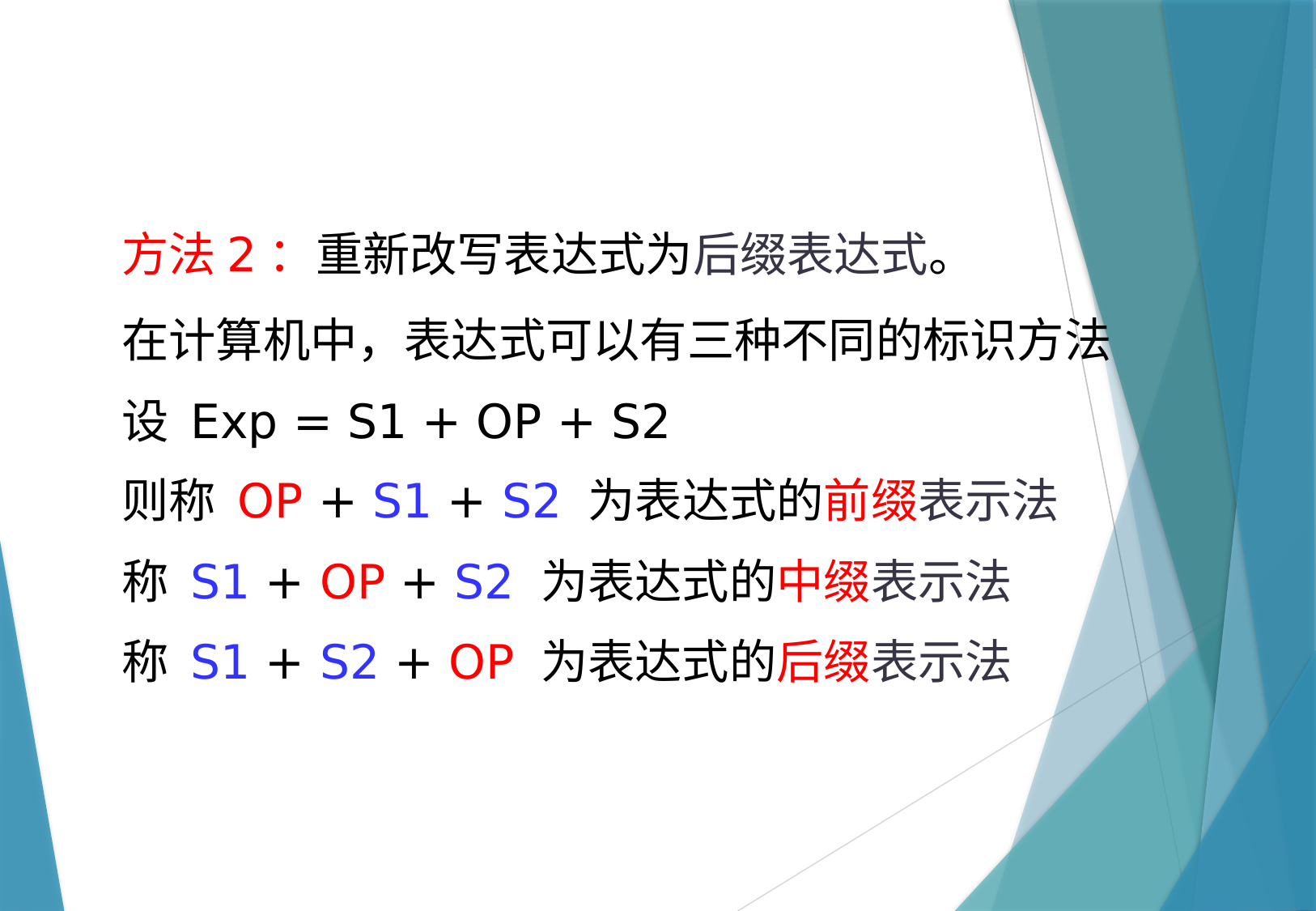

方法2：重新改写表达式为后缀表达式。
在计算机中，表达式可以有三种不同的标识方法
设 Exp = S1 + OP + S2
则称 OP + S1 + S2 为表达式的前缀表示法
称 S1 + OP + S2 为表达式的中缀表示法
称 S1 + S2 + OP 为表达式的后缀表示法